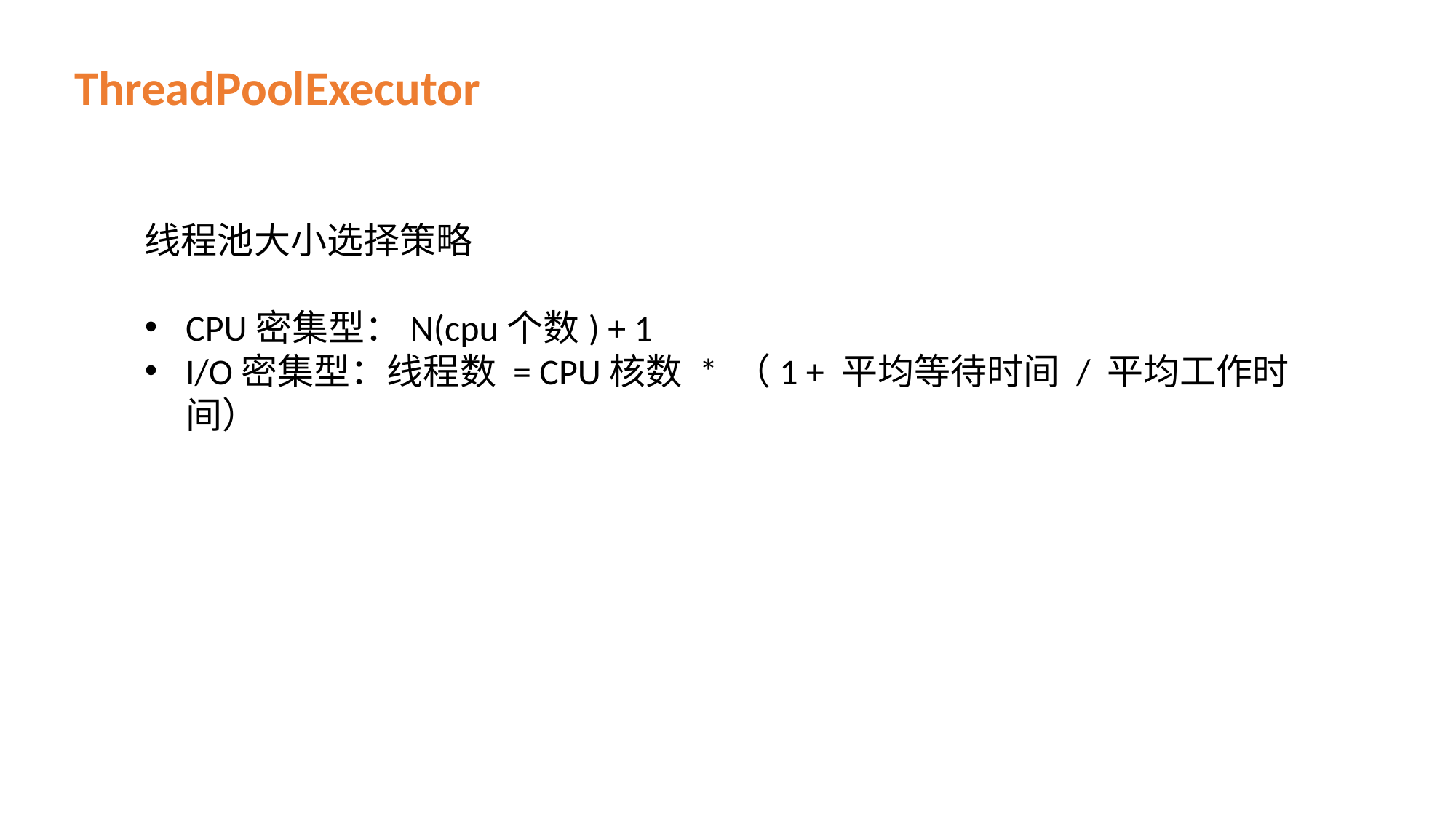

ThreadPoolExecutor
线程池大小选择策略

CPU密集型：N(cpu个数) + 1
I/O密集型：线程数 = CPU核数 * （1 + 平均等待时间 / 平均工作时间）